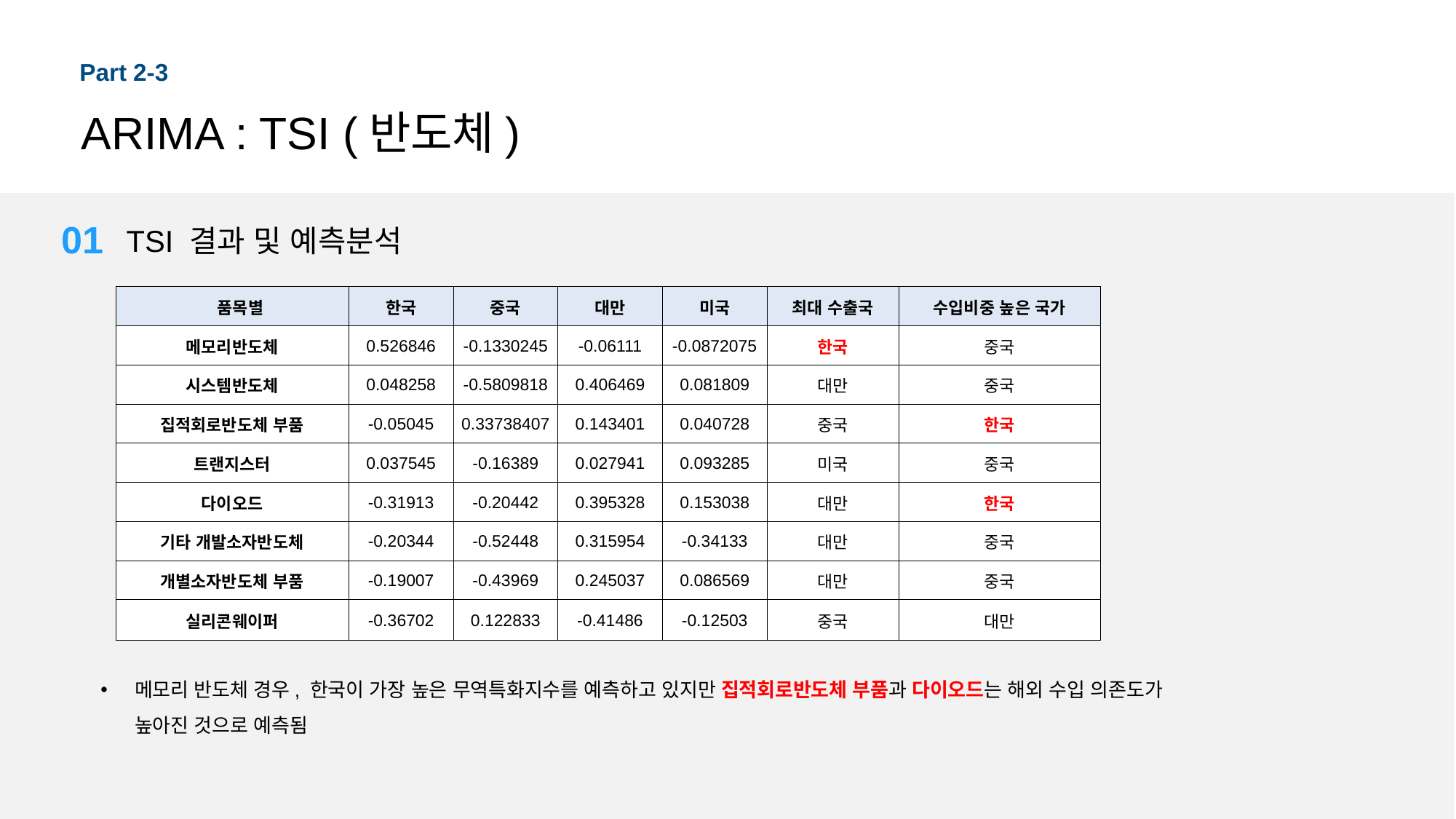

Part 2-3
ARIMA : TSI (반도체)

01
TSI 결과 및 예측분석
| 품목별 | 한국 | 중국 | 대만 | 미국 | 최대 수출국 | 수입비중 높은 국가 |
| --- | --- | --- | --- | --- | --- | --- |
| 메모리반도체 | 0.526846 | -0.1330245 | -0.06111 | -0.0872075 | 한국 | 중국 |
| 시스템반도체 | 0.048258 | -0.5809818 | 0.406469 | 0.081809 | 대만 | 중국 |
| 집적회로반도체 부품 | -0.05045 | 0.33738407 | 0.143401 | 0.040728 | 중국 | 한국 |
| 트랜지스터 | 0.037545 | -0.16389 | 0.027941 | 0.093285 | 미국 | 중국 |
| 다이오드 | -0.31913 | -0.20442 | 0.395328 | 0.153038 | 대만 | 한국 |
| 기타 개발소자반도체 | -0.20344 | -0.52448 | 0.315954 | -0.34133 | 대만 | 중국 |
| 개별소자반도체 부품 | -0.19007 | -0.43969 | 0.245037 | 0.086569 | 대만 | 중국 |
| 실리콘웨이퍼 | -0.36702 | 0.122833 | -0.41486 | -0.12503 | 중국 | 대만 |
메모리 반도체 경우, 한국이 가장 높은 무역특화지수를 예측하고 있지만 집적회로반도체 부품과 다이오드는 해외 수입 의존도가 높아진 것으로 예측됨